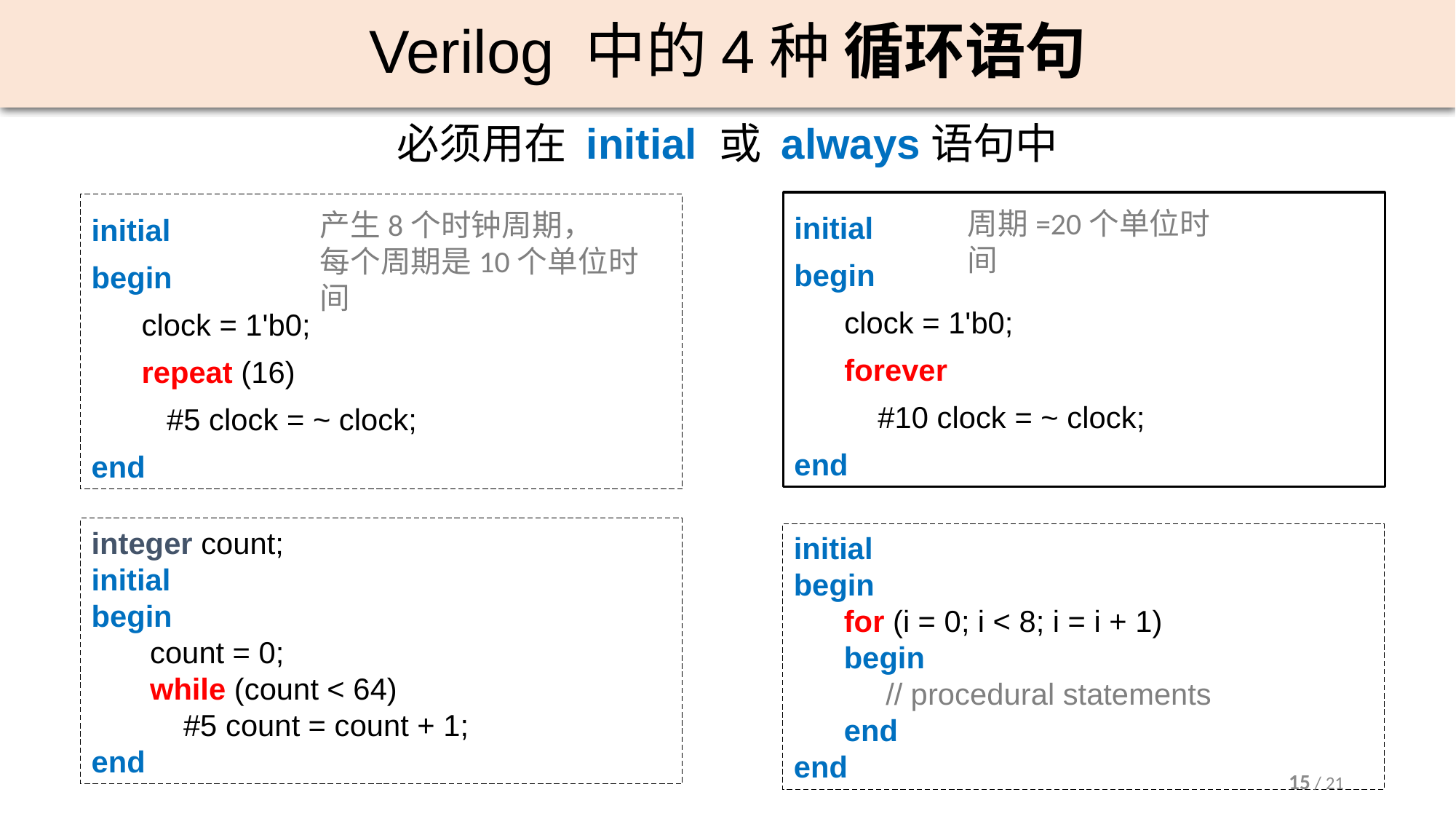

# Verilog 中的4种 循环语句
必须用在 initial 或 always语句中
initial
begin
      clock = 1'b0;
      forever
          #10 clock = ~ clock;
end
initial
begin
      clock = 1'b0;
      repeat (16)
         #5 clock = ~ clock;
end
周期=20个单位时间
产生8个时钟周期，
每个周期是10个单位时间
integer count;
initial
begin
       count = 0;
       while (count < 64)
           #5 count = count + 1;
end
initial
begin
      for (i = 0; i < 8; i = i + 1)
      begin
           // procedural statements
      end
end
15 / 21